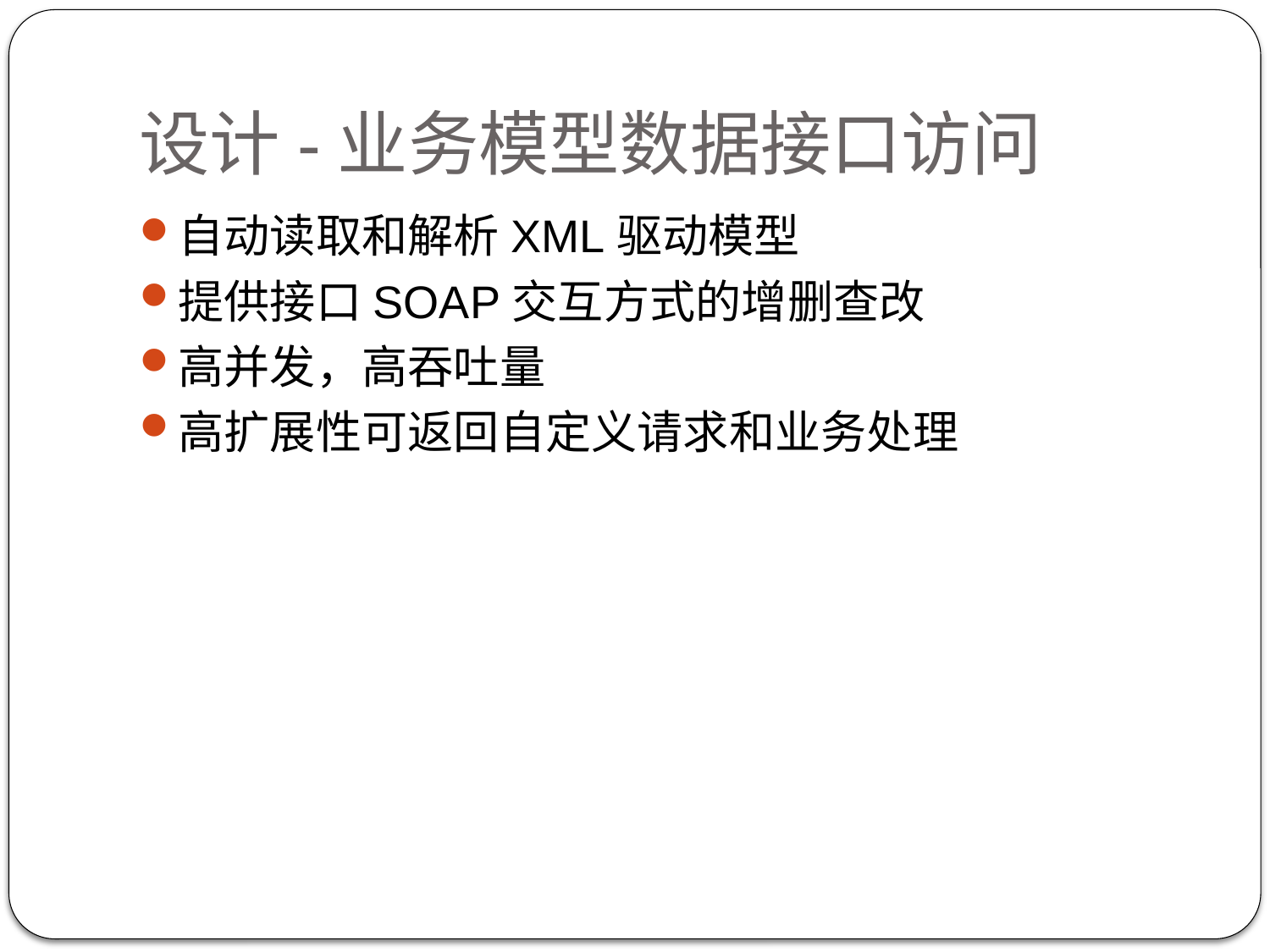

# 设计-业务模型数据接口访问
自动读取和解析XML驱动模型
提供接口SOAP交互方式的增删查改
高并发，高吞吐量
高扩展性可返回自定义请求和业务处理